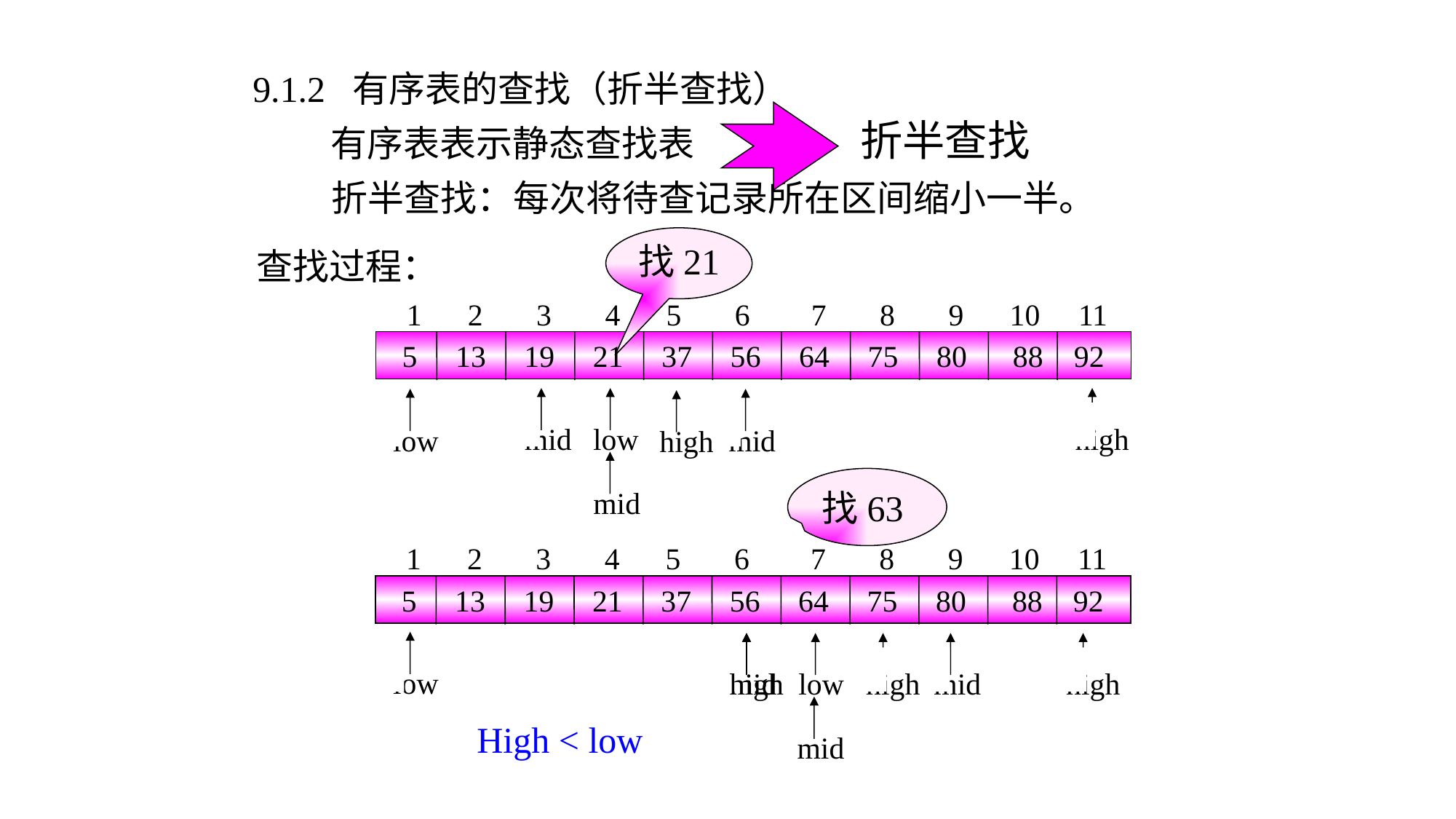

9.1.2  有序表的查找（折半查找）

折半查找
        有序表表示静态查找表
        折半查找：每次将待查记录所在区间缩小一半。
找21
  1      2       3       4      5       6        7       8       9      10     11

  5     13     19     21     37     56     64     75     80      88    92
查找过程：

mid

low

high

low

mid

high

mid
找63
  1      2       3       4      5       6        7       8       9      10     11

  5     13     19     21     37     56     64     75     80      88    92

low

mid

high

low

high

mid

high

mid
High < low